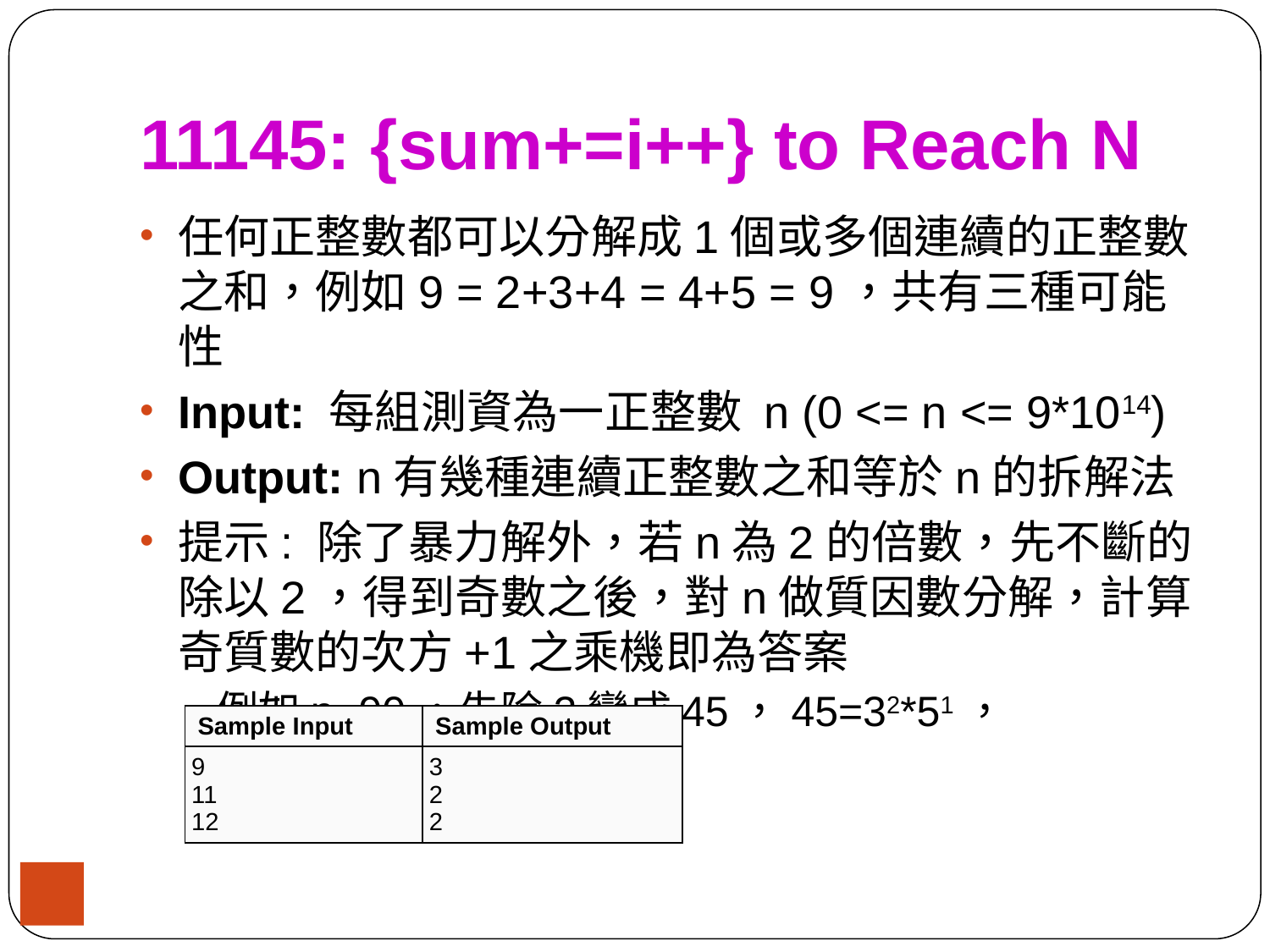

# 11145: {sum+=i++} to Reach N
任何正整數都可以分解成1個或多個連續的正整數之和，例如9 = 2+3+4 = 4+5 = 9，共有三種可能性
Input: 每組測資為一正整數 n (0 <= n <= 9*1014)
Output: n有幾種連續正整數之和等於n的拆解法
提示: 除了暴力解外，若n為2的倍數，先不斷的除以2，得到奇數之後，對n做質因數分解，計算奇質數的次方+1之乘機即為答案
例如n=90，先除2變成45，45=32*51，(2+1)*(1+1)=6種
| Sample Input | Sample Output |
| --- | --- |
| 9 11 12 | 3 2 2 |